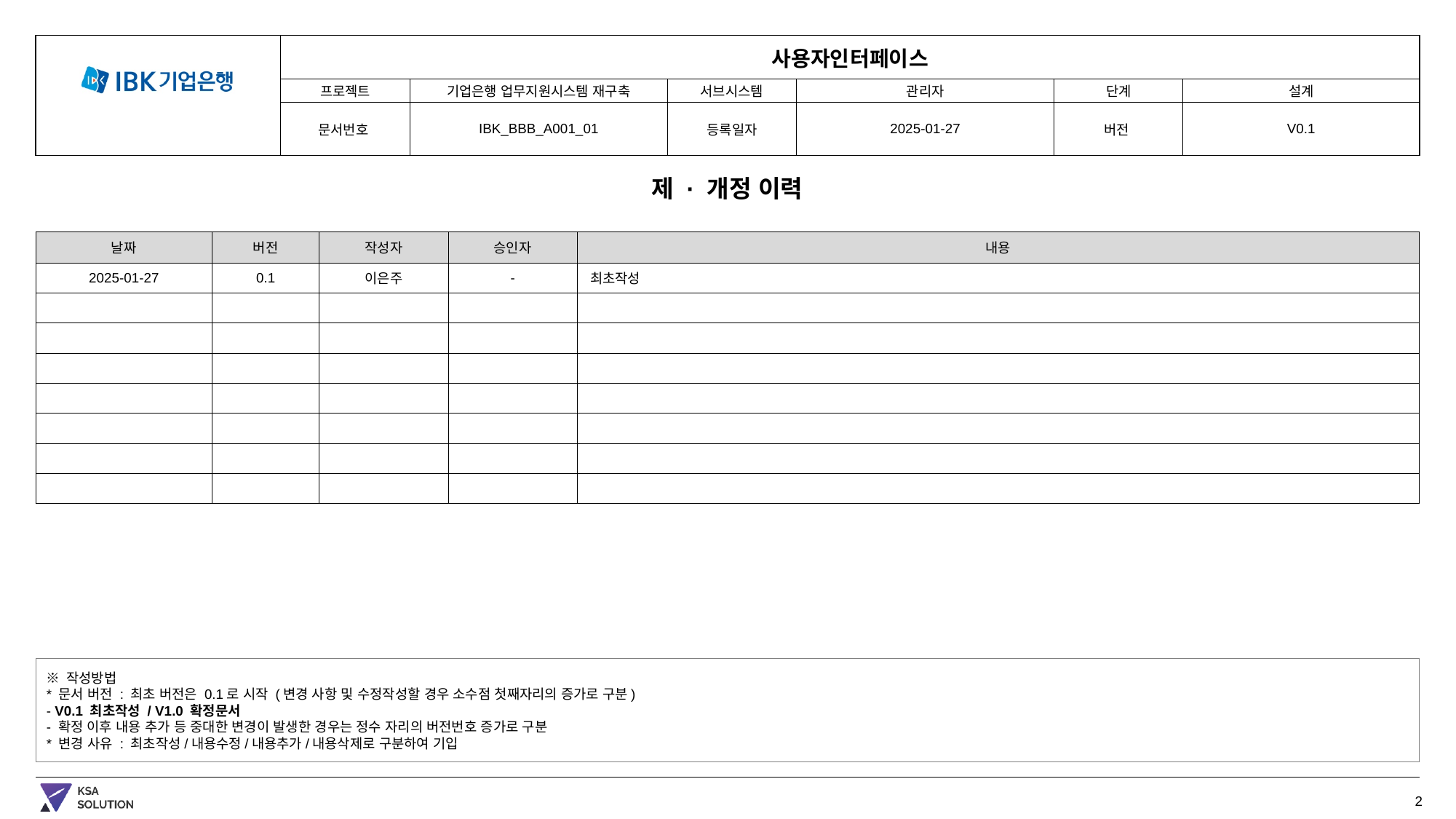

제 · 개정 이력
| 날짜 | 버전 | 작성자 | 승인자 | 내용 |
| --- | --- | --- | --- | --- |
| 2025-01-27 | 0.1 | 이은주 | - | 최초작성 |
|  |  |  |  |  |
|  |  |  |  |  |
|  |  |  |  |  |
|  |  |  |  |  |
|  |  |  |  |  |
|  |  |  |  |  |
|  |  |  |  |  |
※ 작성방법
* 문서 버전 : 최초 버전은 0.1로 시작 (변경 사항 및 수정작성할 경우 소수점 첫째자리의 증가로 구분)
- V0.1 최초작성 / V1.0 확정문서
- 확정 이후 내용 추가 등 중대한 변경이 발생한 경우는 정수 자리의 버전번호 증가로 구분
* 변경 사유 : 최초작성/내용수정/내용추가/내용삭제로 구분하여 기입